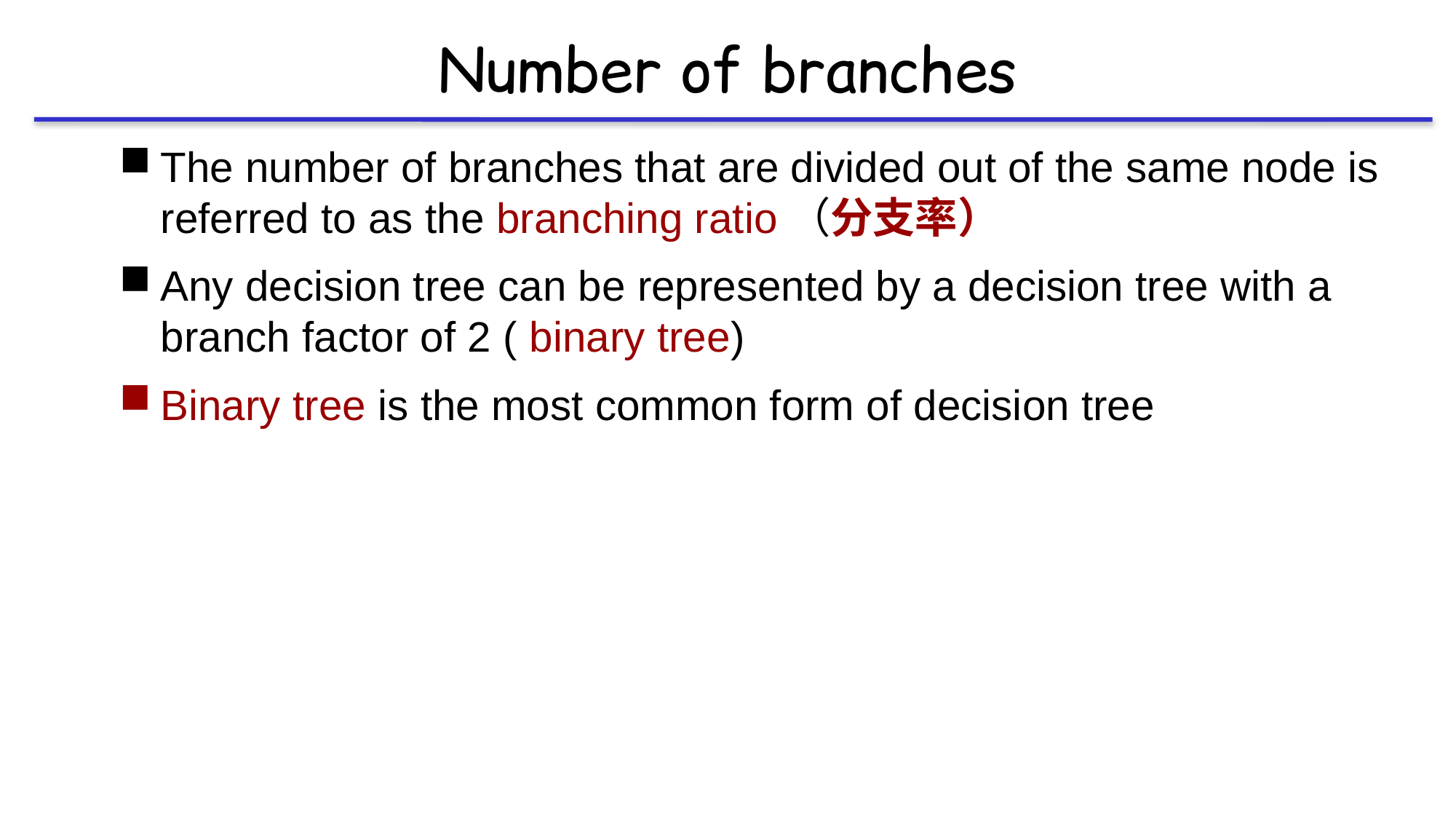

# Number of branches
The number of branches that are divided out of the same node is referred to as the branching ratio（分支率）
Any decision tree can be represented by a decision tree with a branch factor of 2 ( binary tree)
Binary tree is the most common form of decision tree